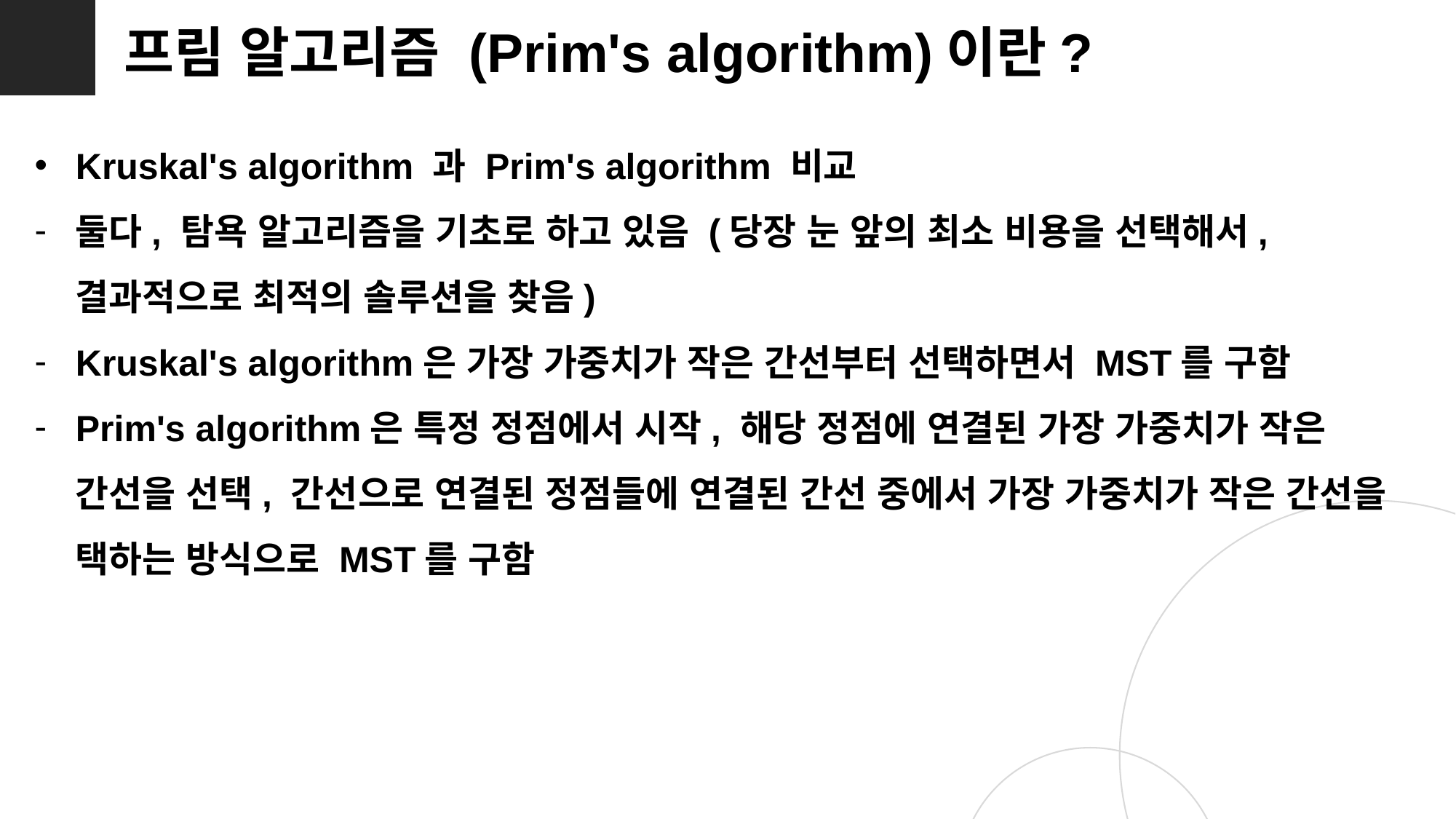

프림 알고리즘 (Prim's algorithm)이란?
Kruskal's algorithm 과 Prim's algorithm 비교
둘다, 탐욕 알고리즘을 기초로 하고 있음 (당장 눈 앞의 최소 비용을 선택해서, 결과적으로 최적의 솔루션을 찾음)
Kruskal's algorithm은 가장 가중치가 작은 간선부터 선택하면서 MST를 구함
Prim's algorithm은 특정 정점에서 시작, 해당 정점에 연결된 가장 가중치가 작은 간선을 선택, 간선으로 연결된 정점들에 연결된 간선 중에서 가장 가중치가 작은 간선을 택하는 방식으로 MST를 구함